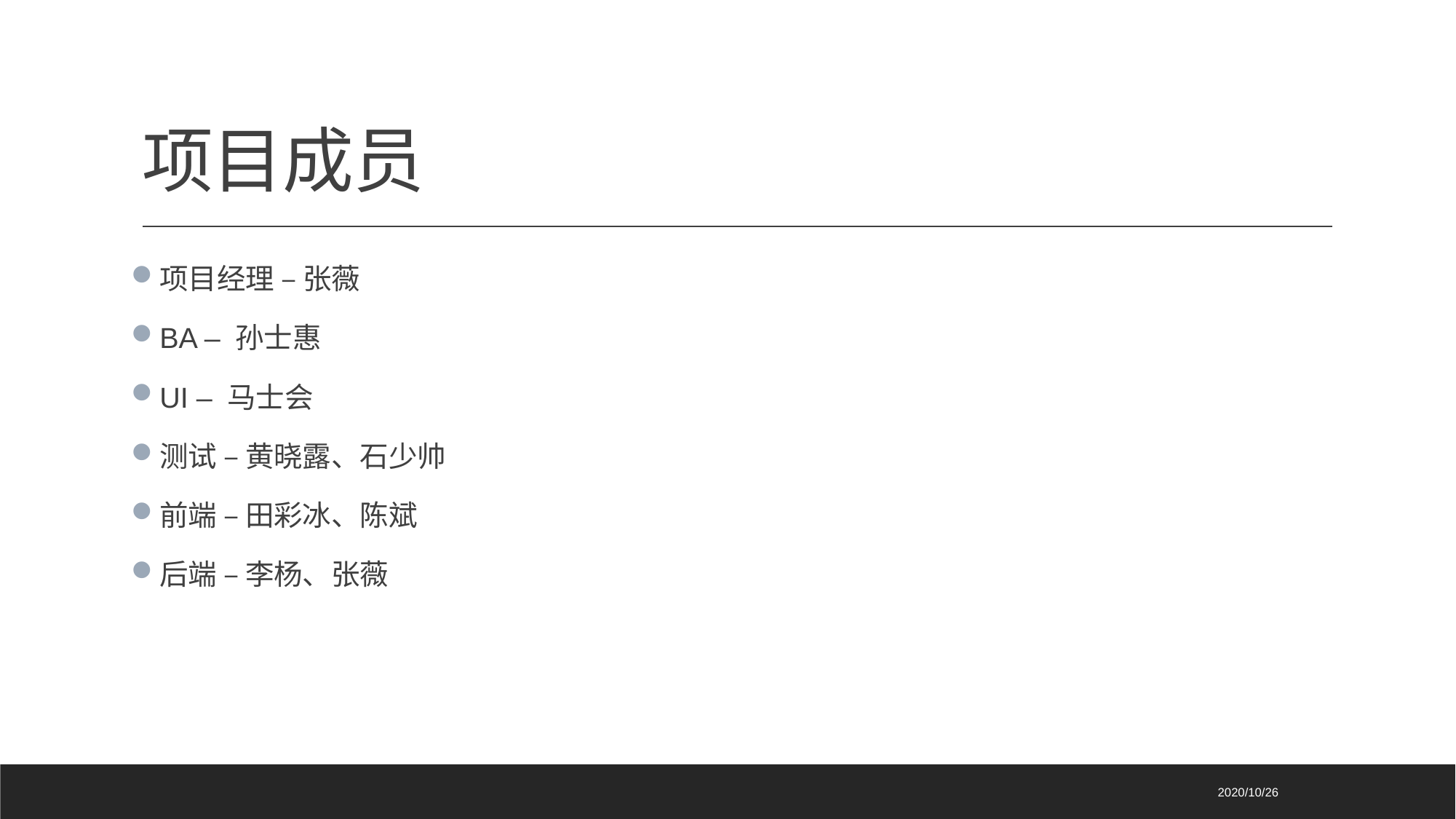

# 项目成员
项目经理 – 张薇
BA – 孙士惠
UI – 马士会
测试 – 黄晓露、石少帅
前端 – 田彩冰、陈斌
后端 – 李杨、张薇
2020/10/26